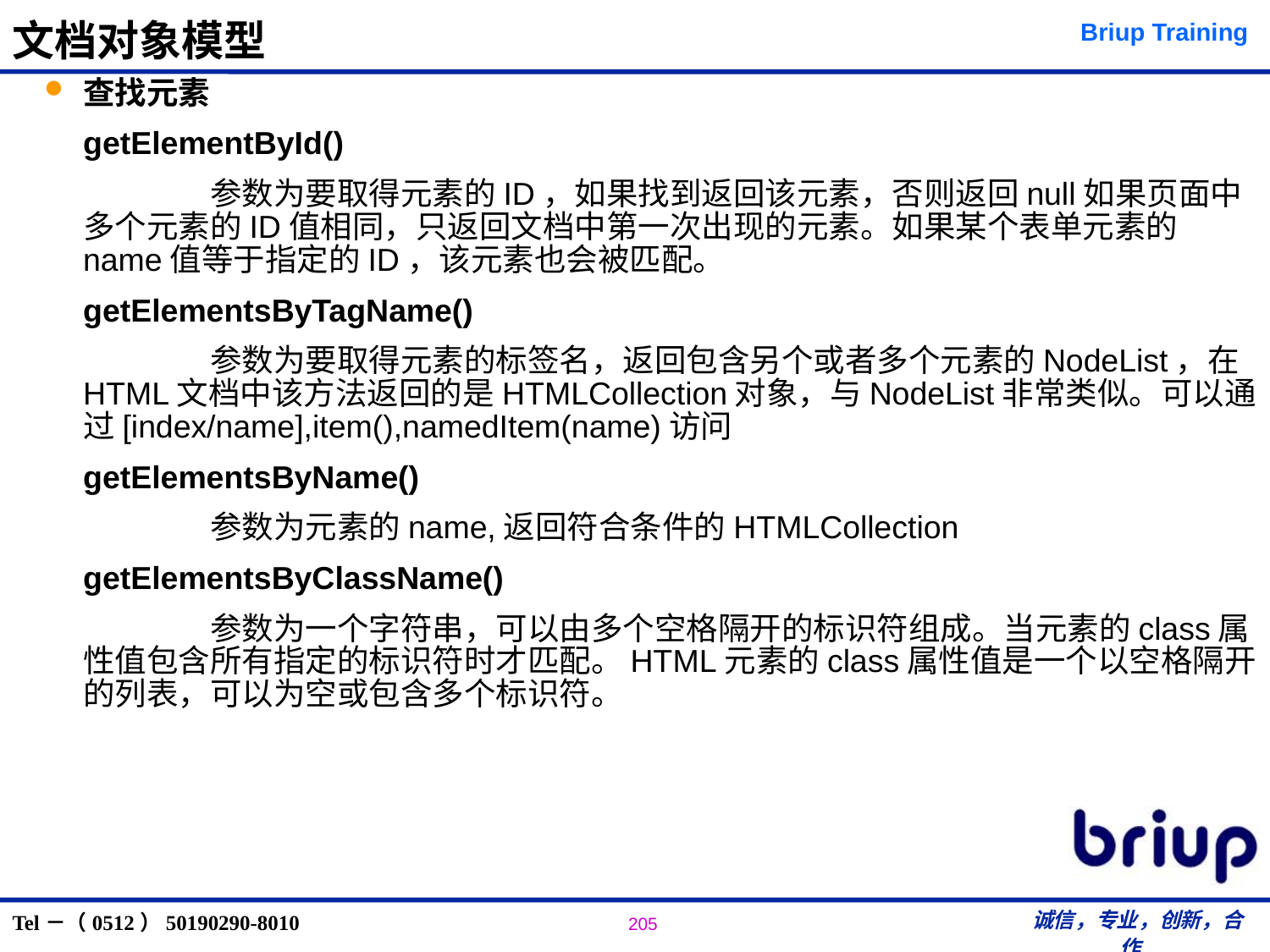

# 文档对象模型
查找元素
	getElementById()
		参数为要取得元素的ID，如果找到返回该元素，否则返回null如果页面中多个元素的ID值相同，只返回文档中第一次出现的元素。如果某个表单元素的name值等于指定的ID，该元素也会被匹配。
	getElementsByTagName()
		参数为要取得元素的标签名，返回包含另个或者多个元素的NodeList，在HTML文档中该方法返回的是HTMLCollection对象，与NodeList非常类似。可以通过[index/name],item(),namedItem(name)访问
	getElementsByName()
		参数为元素的name,返回符合条件的HTMLCollection
	getElementsByClassName()
		参数为一个字符串，可以由多个空格隔开的标识符组成。当元素的class属性值包含所有指定的标识符时才匹配。HTML元素的class属性值是一个以空格隔开的列表，可以为空或包含多个标识符。